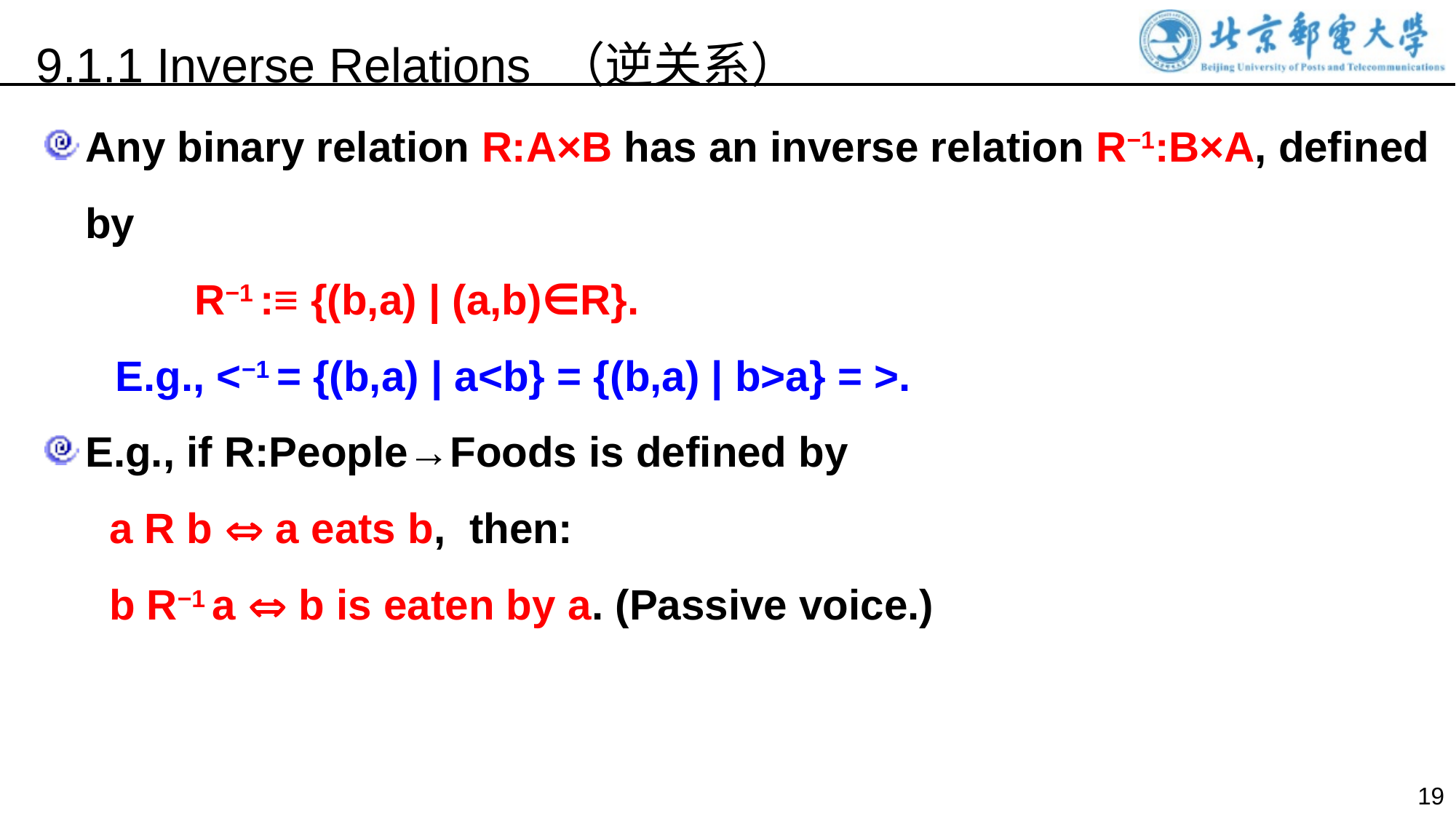

9.1.1 Inverse Relations （逆关系）
Any binary relation R:A×B has an inverse relation R−1:B×A, defined by
	R−1 :≡ {(b,a) | (a,b)∈R}.
      E.g., <−1 = {(b,a) | a<b} = {(b,a) | b>a} = >.
E.g., if R:People→Foods is defined by
  a R b ⇔ a eats b,  then:
  b R−1 a ⇔ b is eaten by a. (Passive voice.)